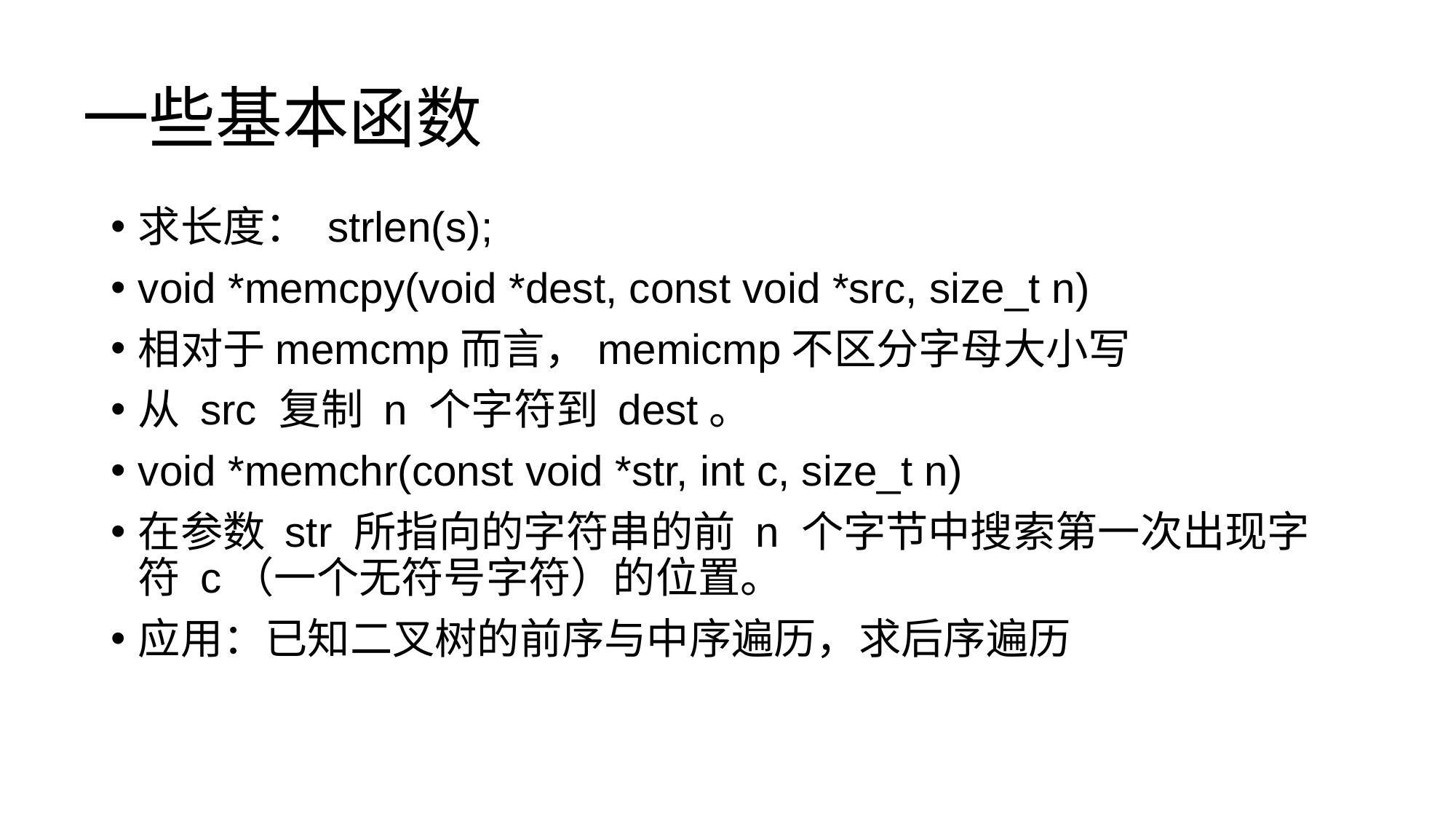

# 一些基本函数
求长度： strlen(s);
void *memcpy(void *dest, const void *src, size_t n)
相对于memcmp而言，memicmp不区分字母大小写
从 src 复制 n 个字符到 dest。
void *memchr(const void *str, int c, size_t n)
在参数 str 所指向的字符串的前 n 个字节中搜索第一次出现字符 c（一个无符号字符）的位置。
应用：已知二叉树的前序与中序遍历，求后序遍历